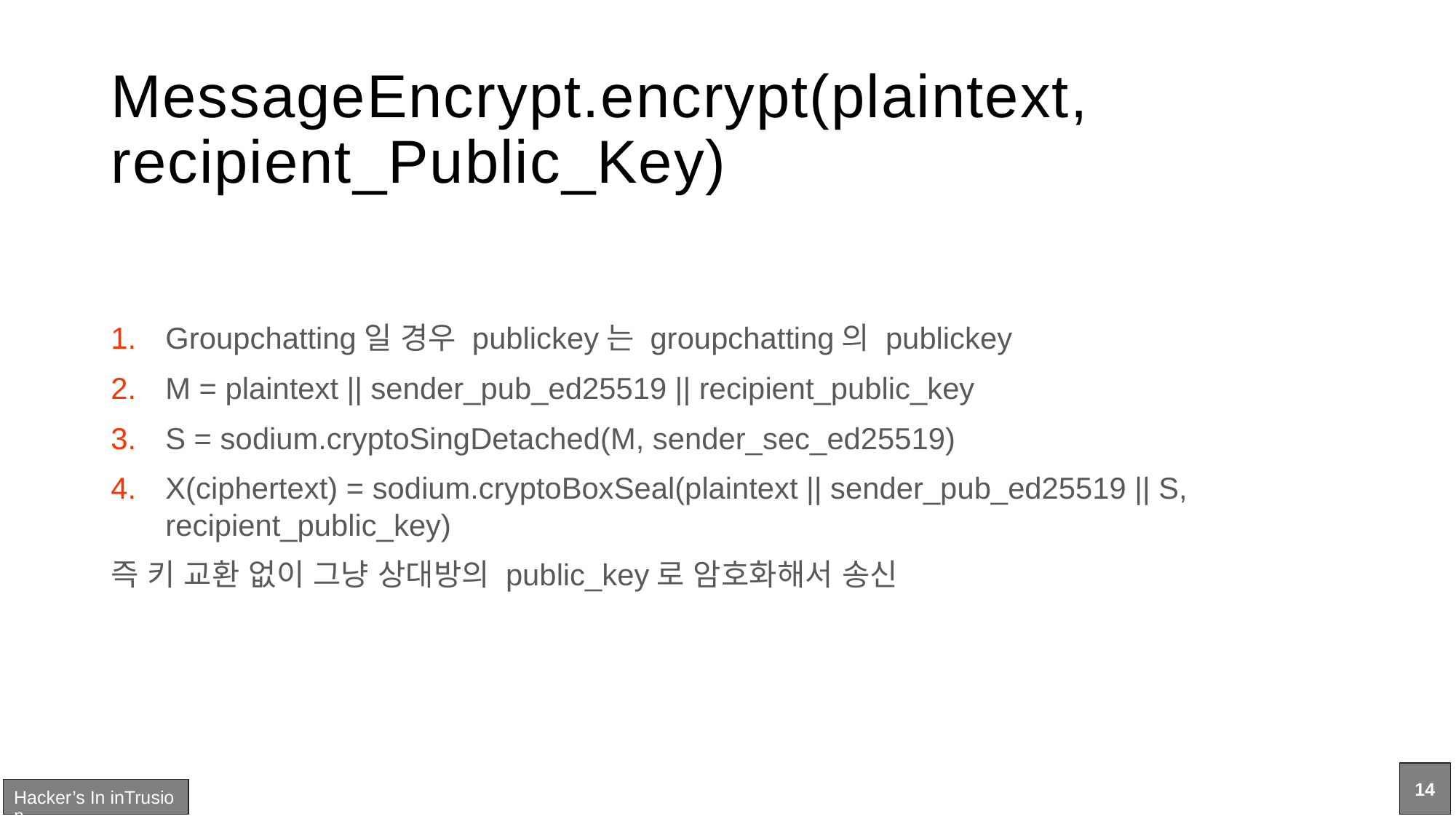

# MessageEncrypt.encrypt(plaintext, recipient_Public_Key)
Groupchatting일 경우 publickey는 groupchatting의 publickey
M = plaintext || sender_pub_ed25519 || recipient_public_key
S = sodium.cryptoSingDetached(M, sender_sec_ed25519)
X(ciphertext) = sodium.cryptoBoxSeal(plaintext || sender_pub_ed25519 || S, recipient_public_key)
즉 키 교환 없이 그냥 상대방의 public_key로 암호화해서 송신

14
Hacker’s In inTrusion